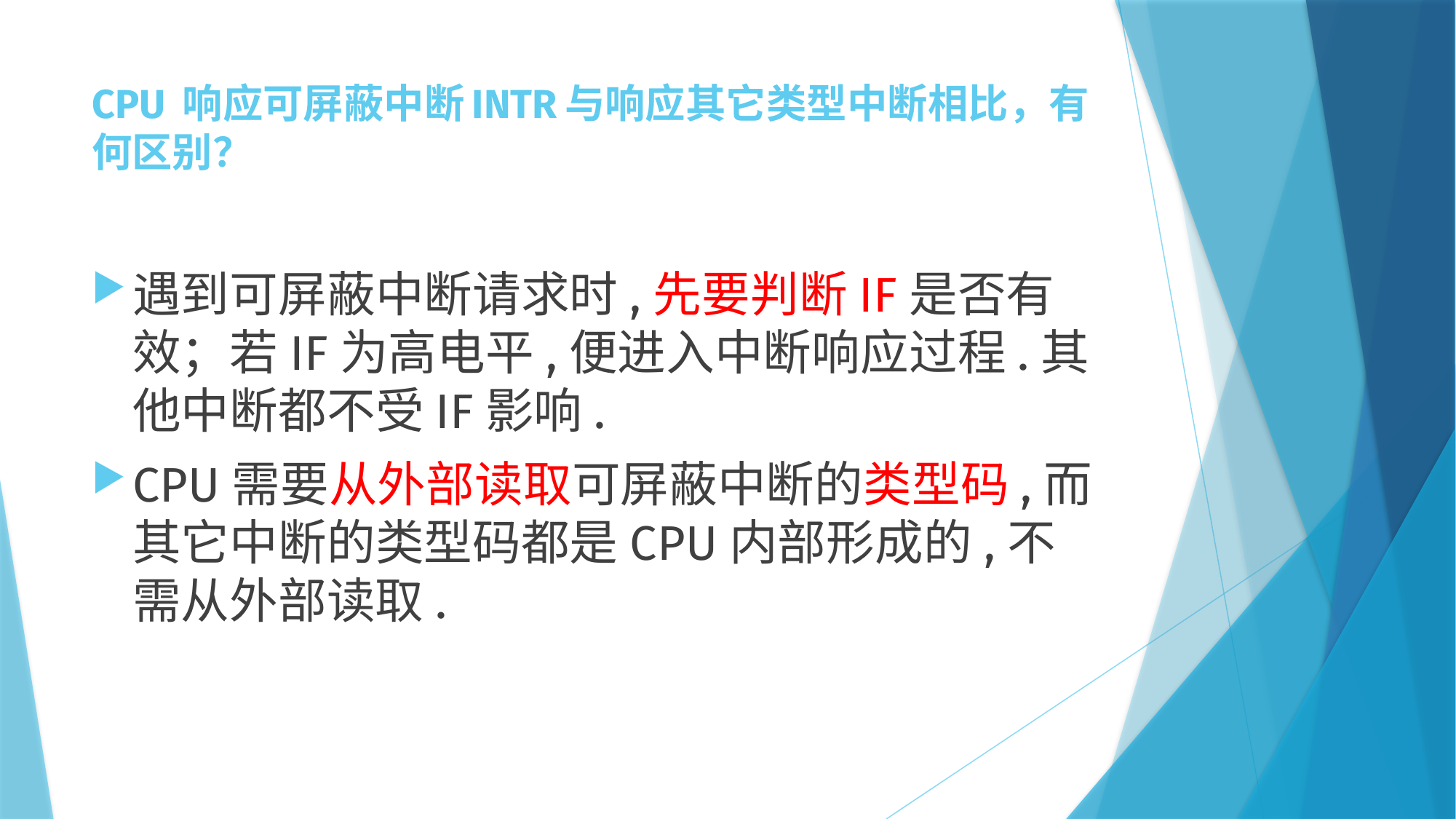

# CPU 响应可屏蔽中断INTR与响应其它类型中断相比，有何区别？
遇到可屏蔽中断请求时,先要判断IF是否有效；若IF为高电平,便进入中断响应过程.其他中断都不受IF影响.
CPU需要从外部读取可屏蔽中断的类型码,而其它中断的类型码都是CPU内部形成的,不需从外部读取.